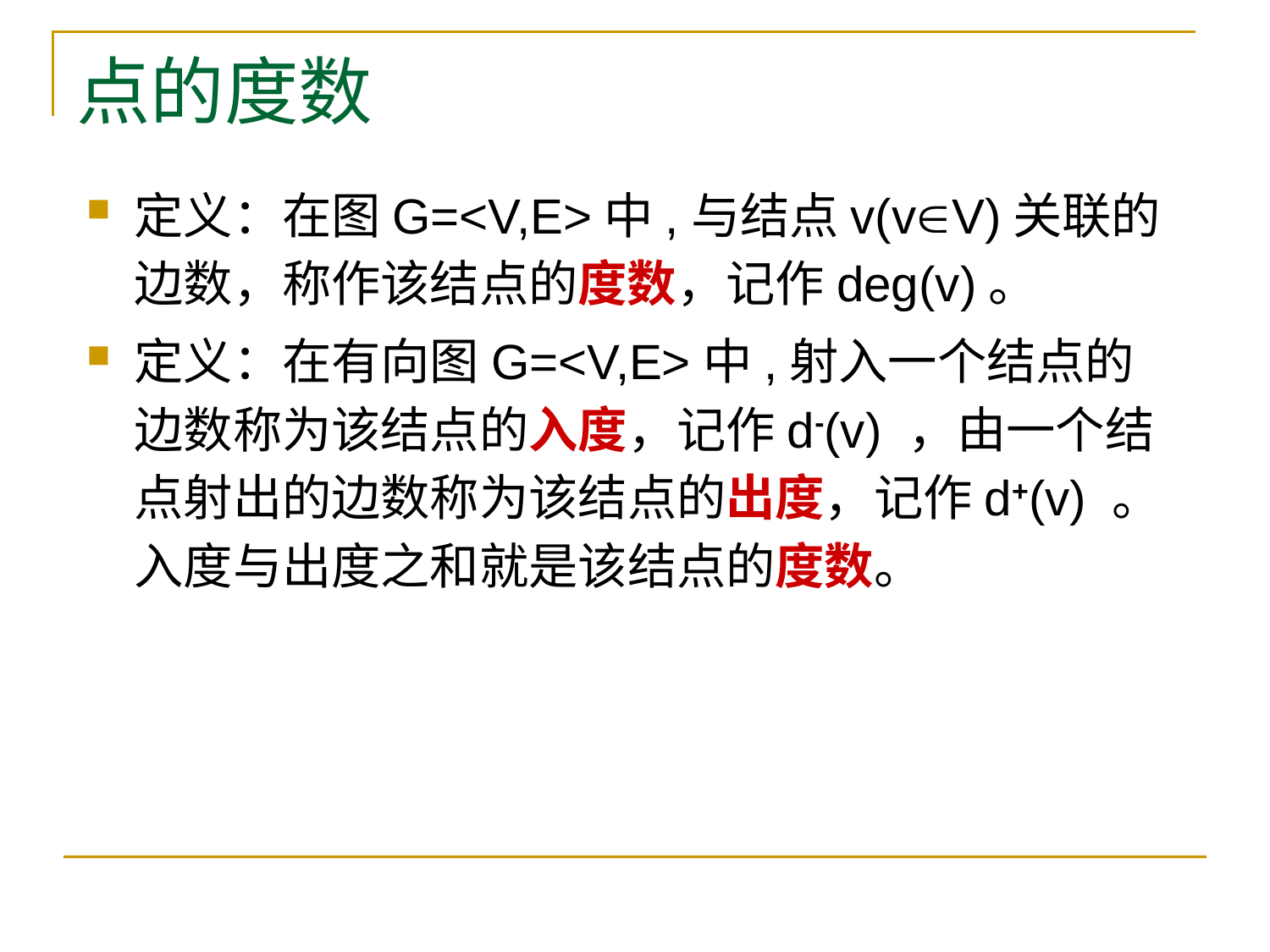

# 点的度数
定义：在图G=<V,E>中,与结点v(v∈V)关联的边数，称作该结点的度数，记作deg(v)。
定义：在有向图G=<V,E>中,射入一个结点的边数称为该结点的入度，记作d-(v) ，由一个结点射出的边数称为该结点的出度，记作d+(v) 。入度与出度之和就是该结点的度数。